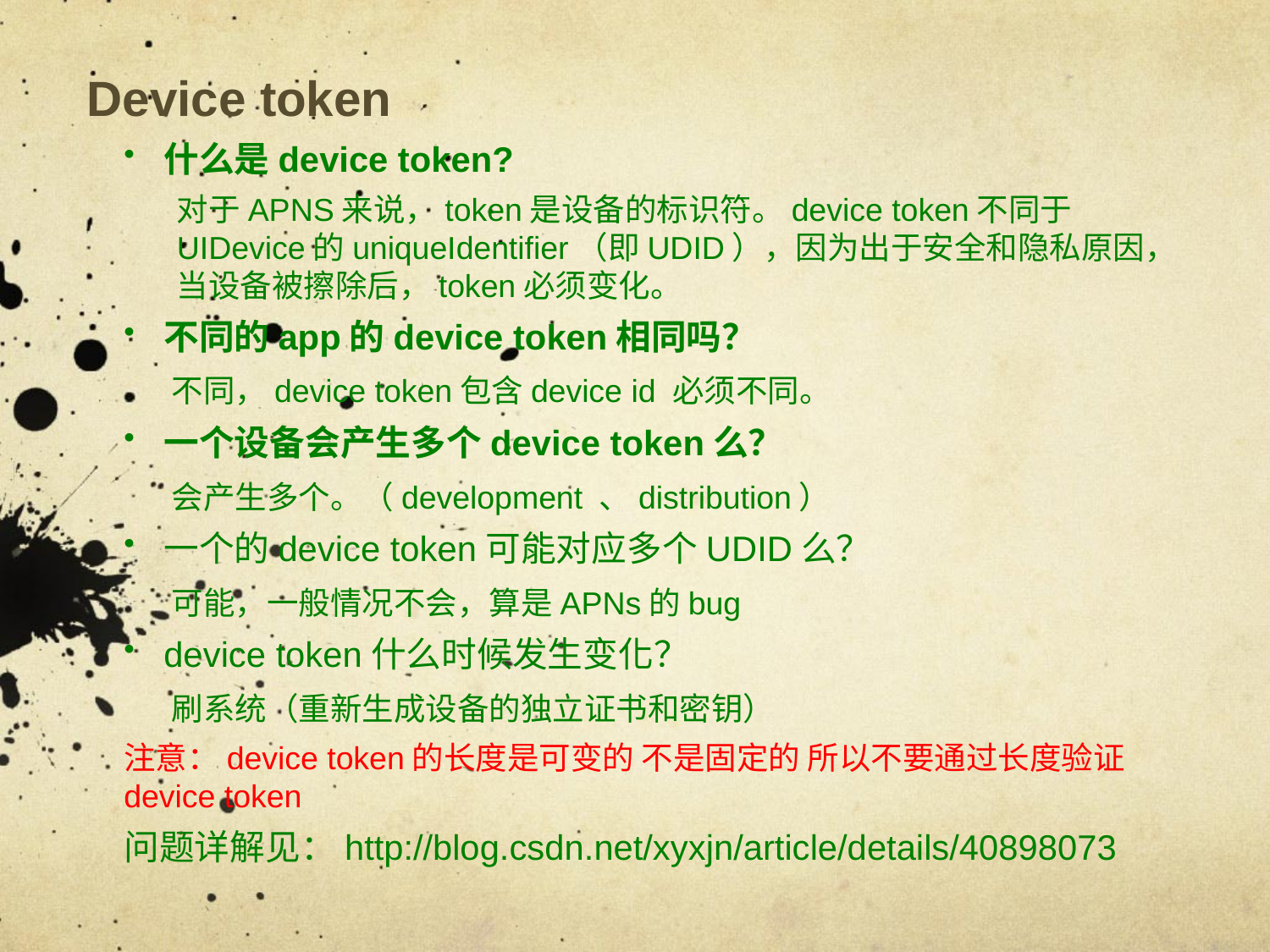

Device token
什么是device token?
对于APNS来说，token是设备的标识符。device token不同于UIDevice的uniqueIdentifier（即UDID），因为出于安全和隐私原因，当设备被擦除后，token必须变化。
不同的app的device token相同吗？
     不同，device token包含device id 必须不同。
一个设备会产生多个device token么？
     会产生多个。（development 、distribution）
一个的device token可能对应多个UDID么？
     可能，一般情况不会，算是APNs的bug
device token什么时候发生变化？
     刷系统（重新生成设备的独立证书和密钥）
注意：device token的长度是可变的 不是固定的 所以不要通过长度验证device token
问题详解见：http://blog.csdn.net/xyxjn/article/details/40898073